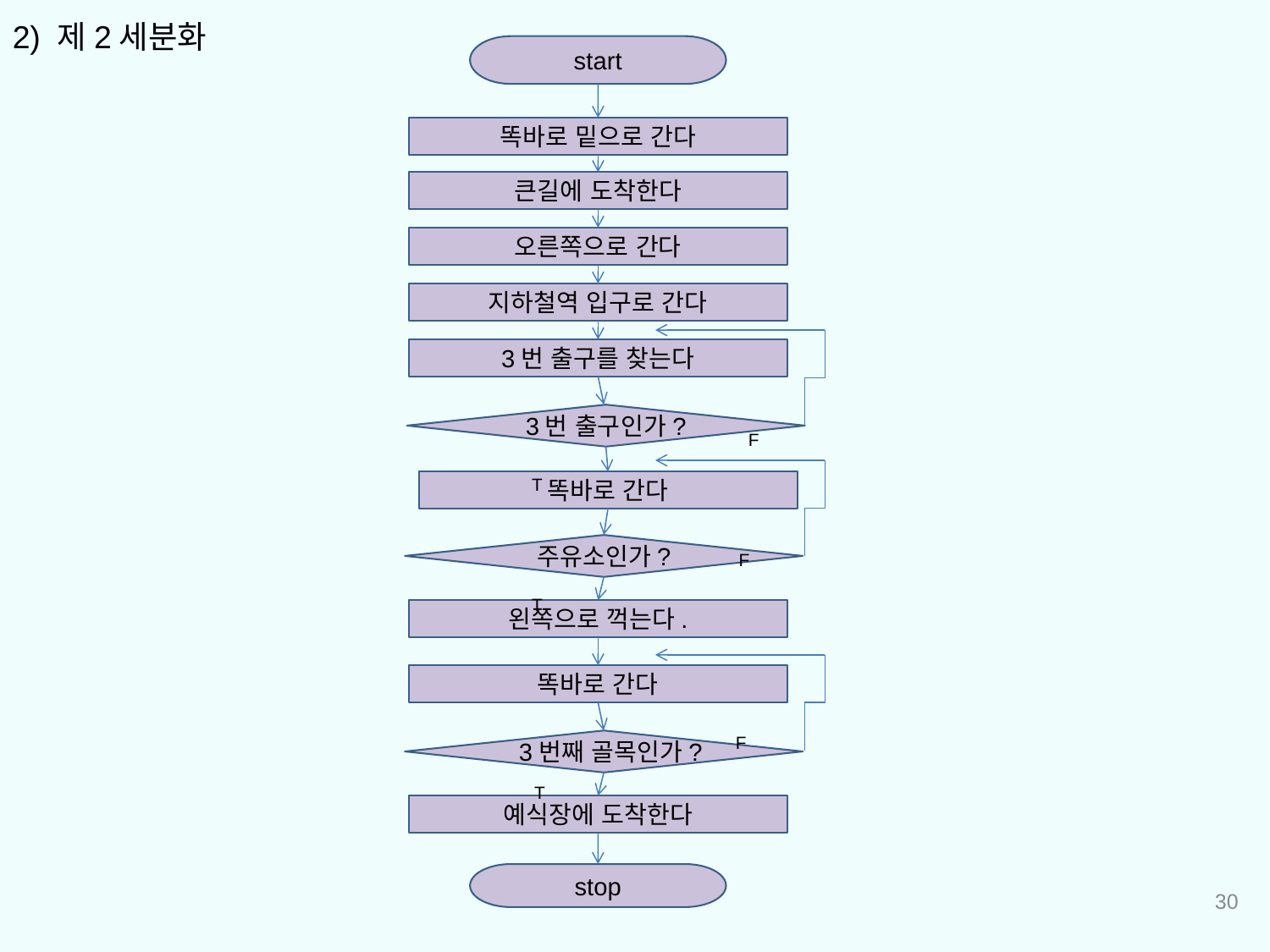

2) 제2세분화
start
똑바로 밑으로 간다
큰길에 도착한다
오른쪽으로 간다
지하철역 입구로 간다
3번 출구를 찾는다
3번 출구인가?
똑바로 간다
주유소인가?
왼쪽으로 꺽는다.
똑바로 간다
3번째 골목인가?
예식장에 도착한다
stop
F
T
F
T
F
T
30